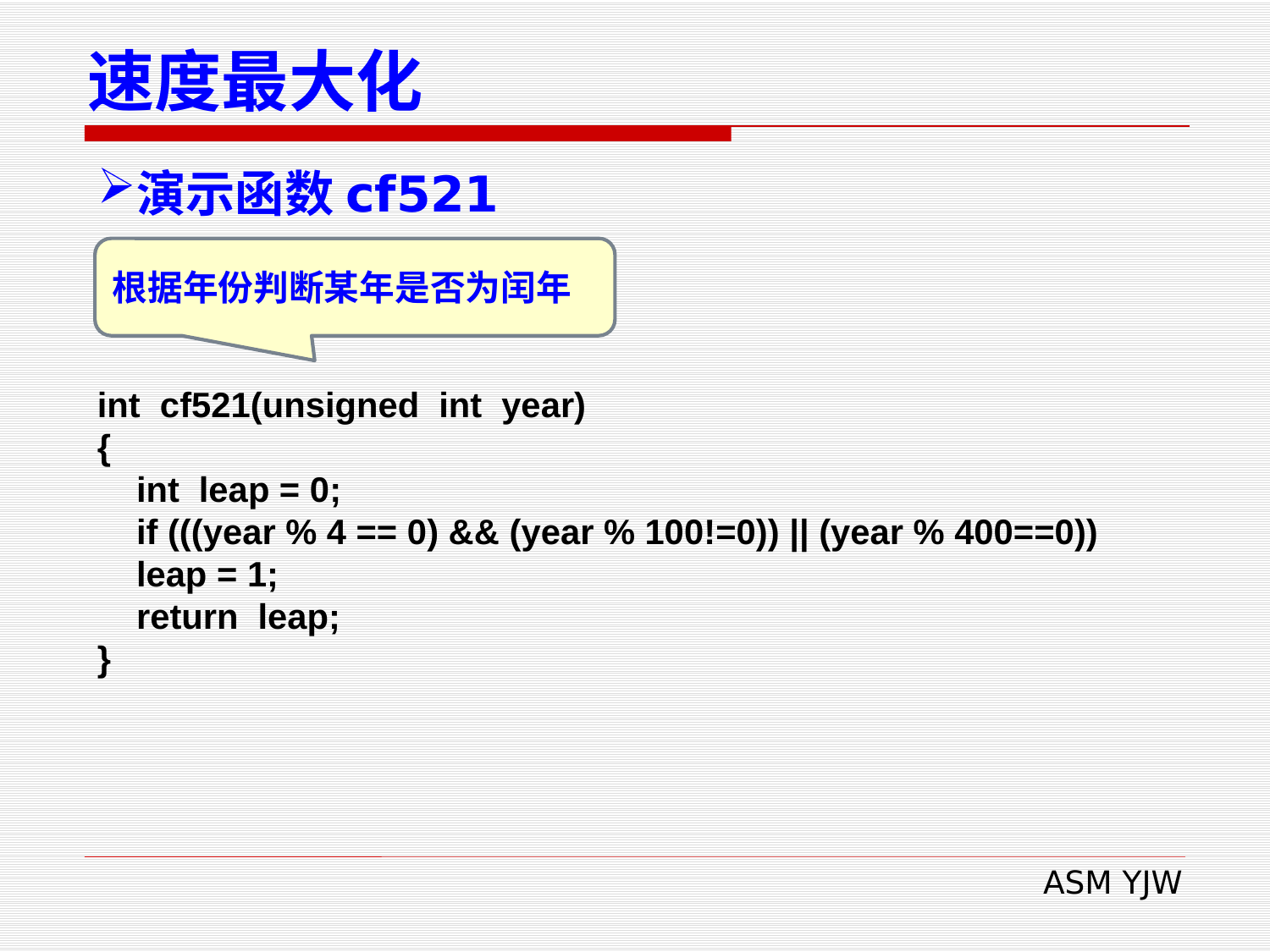

# 速度最大化
演示函数cf521
根据年份判断某年是否为闰年
int  cf521(unsigned  int  year)
{
    int  leap = 0;
    if (((year % 4 == 0) && (year % 100!=0)) || (year % 400==0))
    leap = 1;
    return  leap;
}